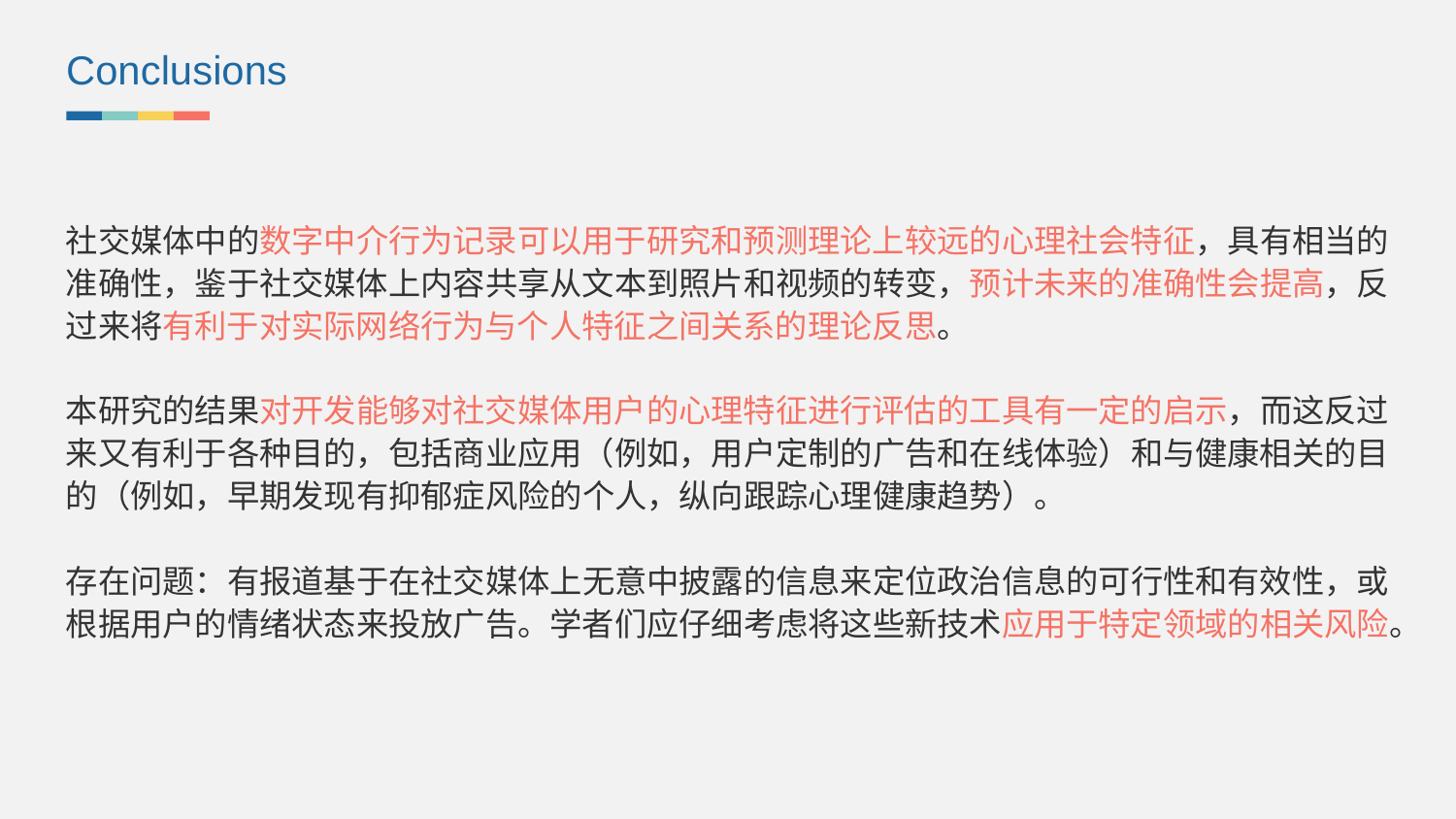

Conclusions

社交媒体中的数字中介行为记录可以用于研究和预测理论上较远的心理社会特征，具有相当的准确性，鉴于社交媒体上内容共享从文本到照片和视频的转变，预计未来的准确性会提高，反过来将有利于对实际网络行为与个人特征之间关系的理论反思。

本研究的结果对开发能够对社交媒体用户的心理特征进行评估的工具有一定的启示，而这反过来又有利于各种目的，包括商业应用（例如，用户定制的广告和在线体验）和与健康相关的目的（例如，早期发现有抑郁症风险的个人，纵向跟踪心理健康趋势）。

存在问题：有报道基于在社交媒体上无意中披露的信息来定位政治信息的可行性和有效性，或根据用户的情绪状态来投放广告。学者们应仔细考虑将这些新技术应用于特定领域的相关风险。